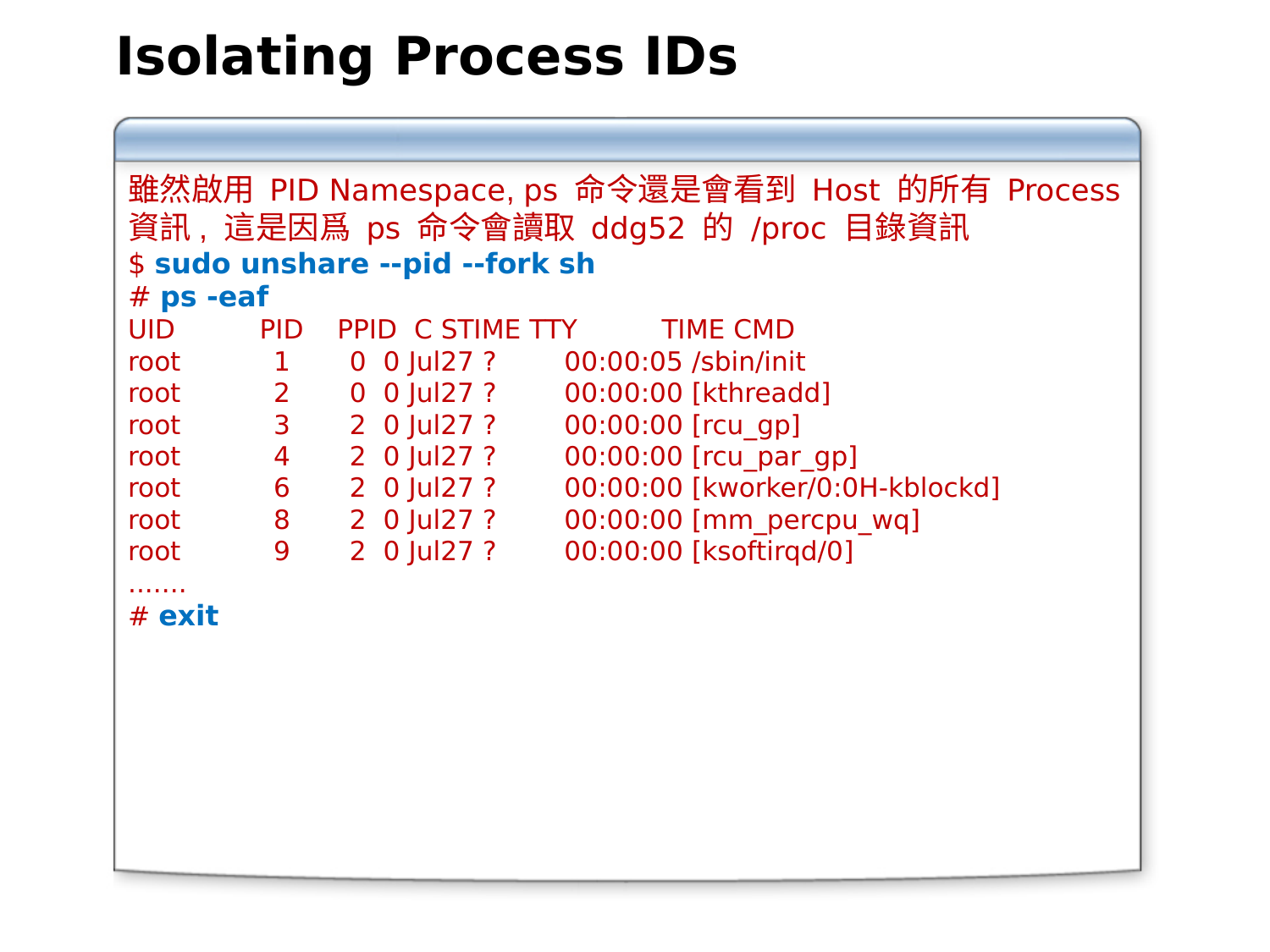

Isolating Process IDs
雖然啟用 PID Namespace, ps 命令還是會看到 Host 的所有 Process 資訊, 這是因爲 ps 命令會讀取 ddg52 的 /proc 目錄資訊
$ sudo unshare --pid --fork sh
# ps -eaf
UID          PID    PPID  C STIME TTY          TIME CMD
root           1       0  0 Jul27 ?        00:00:05 /sbin/init
root           2       0  0 Jul27 ?        00:00:00 [kthreadd]
root           3       2  0 Jul27 ?        00:00:00 [rcu_gp]
root           4       2  0 Jul27 ?        00:00:00 [rcu_par_gp]
root           6       2  0 Jul27 ?        00:00:00 [kworker/0:0H-kblockd]
root           8       2  0 Jul27 ?        00:00:00 [mm_percpu_wq]
root           9       2  0 Jul27 ?        00:00:00 [ksoftirqd/0]
.......
# exit